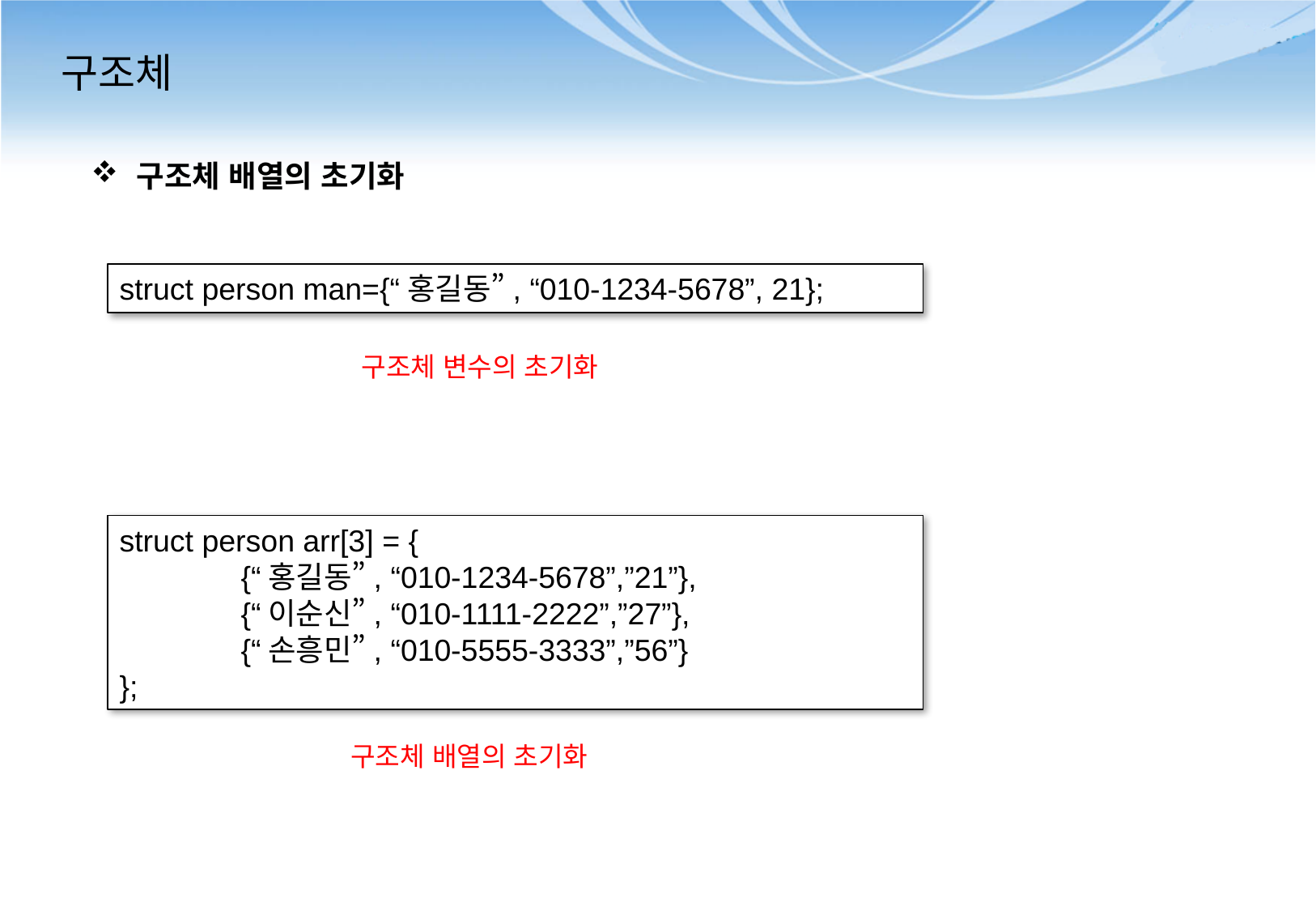

# 구조체
구조체 배열의 초기화

struct person man={“홍길동”, “010-1234-5678”, 21};
구조체 변수의 초기화
struct person arr[3] = {
	{“홍길동”, “010-1234-5678”,”21”},
	{“이순신”, “010-1111-2222”,”27”},
	{“손흥민”, “010-5555-3333”,”56”}
};
구조체 배열의 초기화